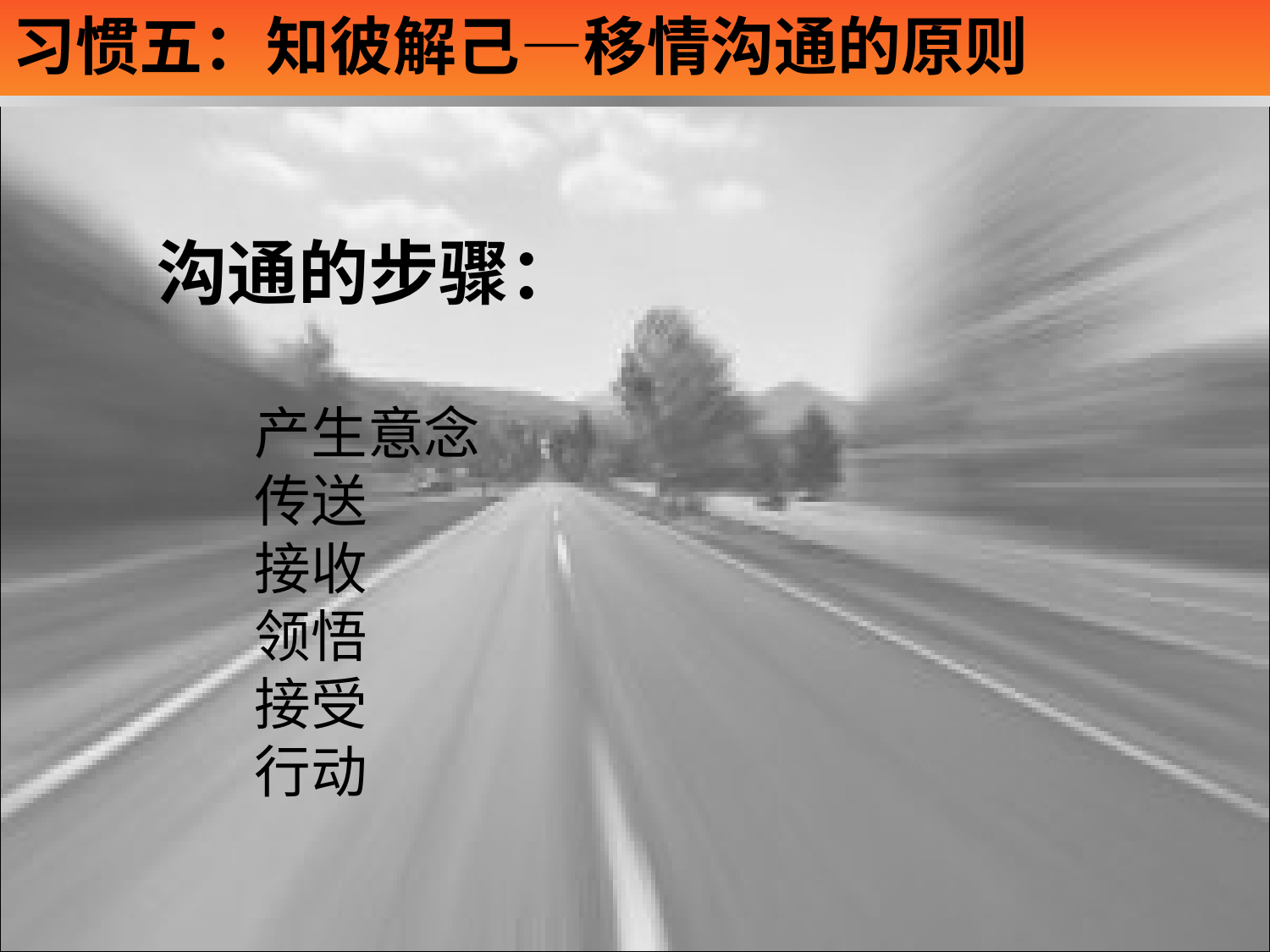

# 习惯五：知彼解己—移情沟通的原则
    沟通的步骤：

             产生意念
             传送
             接收
             领悟
             接受
             行动